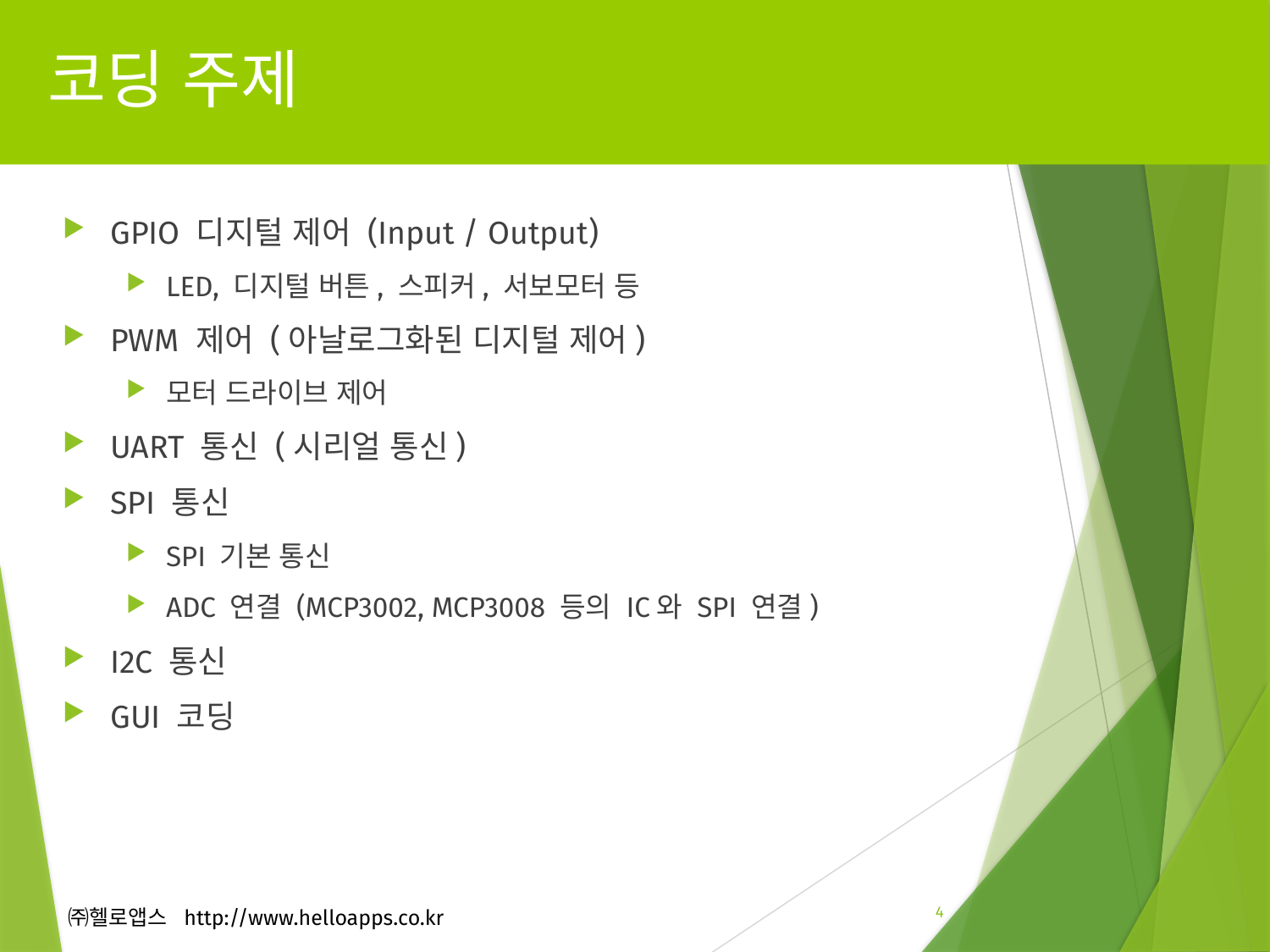

# 코딩 주제
GPIO 디지털 제어 (Input / Output)
LED, 디지털 버튼, 스피커, 서보모터 등
PWM 제어 (아날로그화된 디지털 제어)
모터 드라이브 제어
UART 통신 (시리얼 통신)
SPI 통신
SPI 기본 통신
ADC 연결 (MCP3002, MCP3008 등의 IC와 SPI 연결)
I2C 통신
GUI 코딩
4